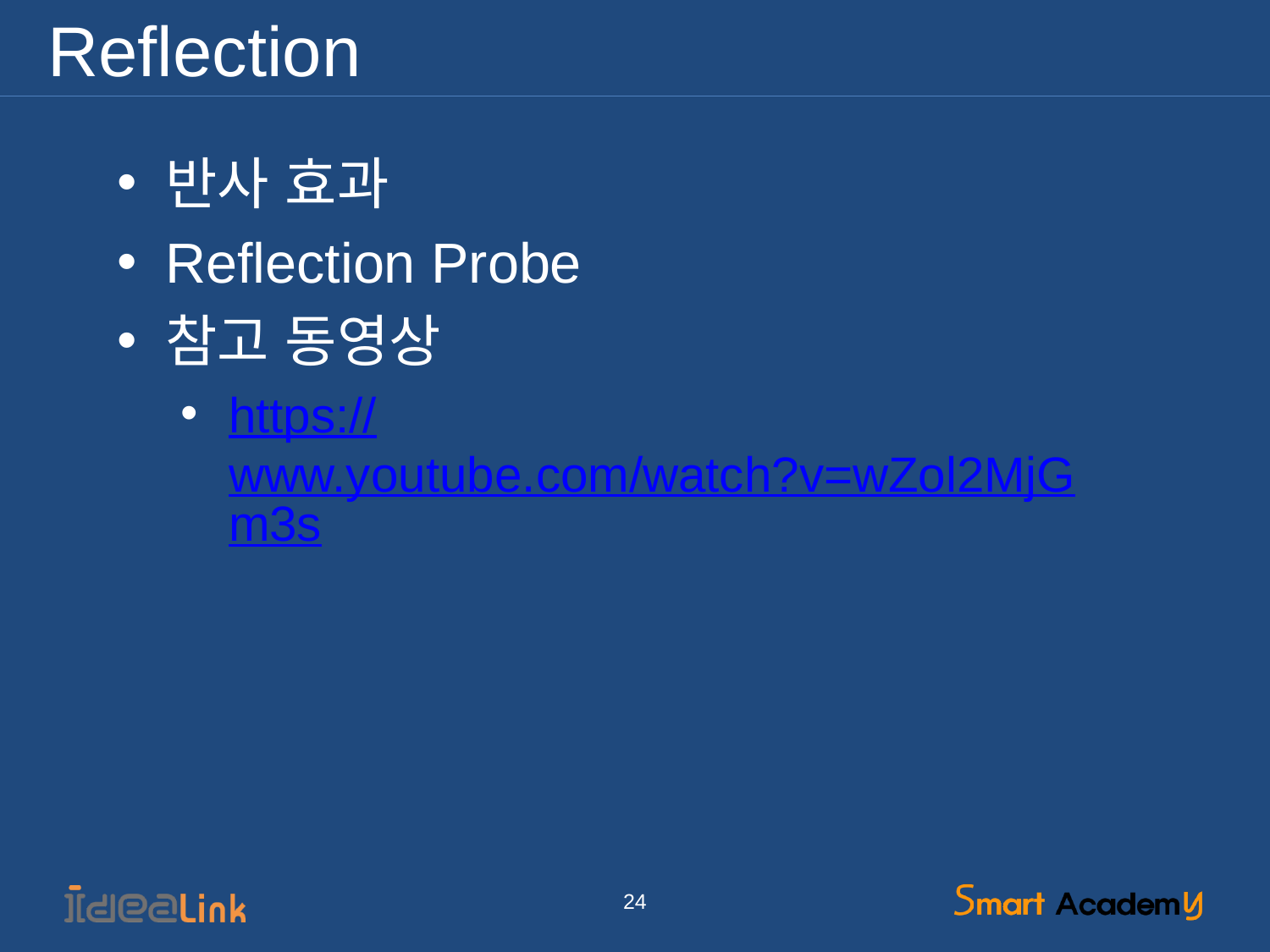

# Reflection
반사 효과
Reflection Probe
참고 동영상
https://www.youtube.com/watch?v=wZol2MjGm3s

24